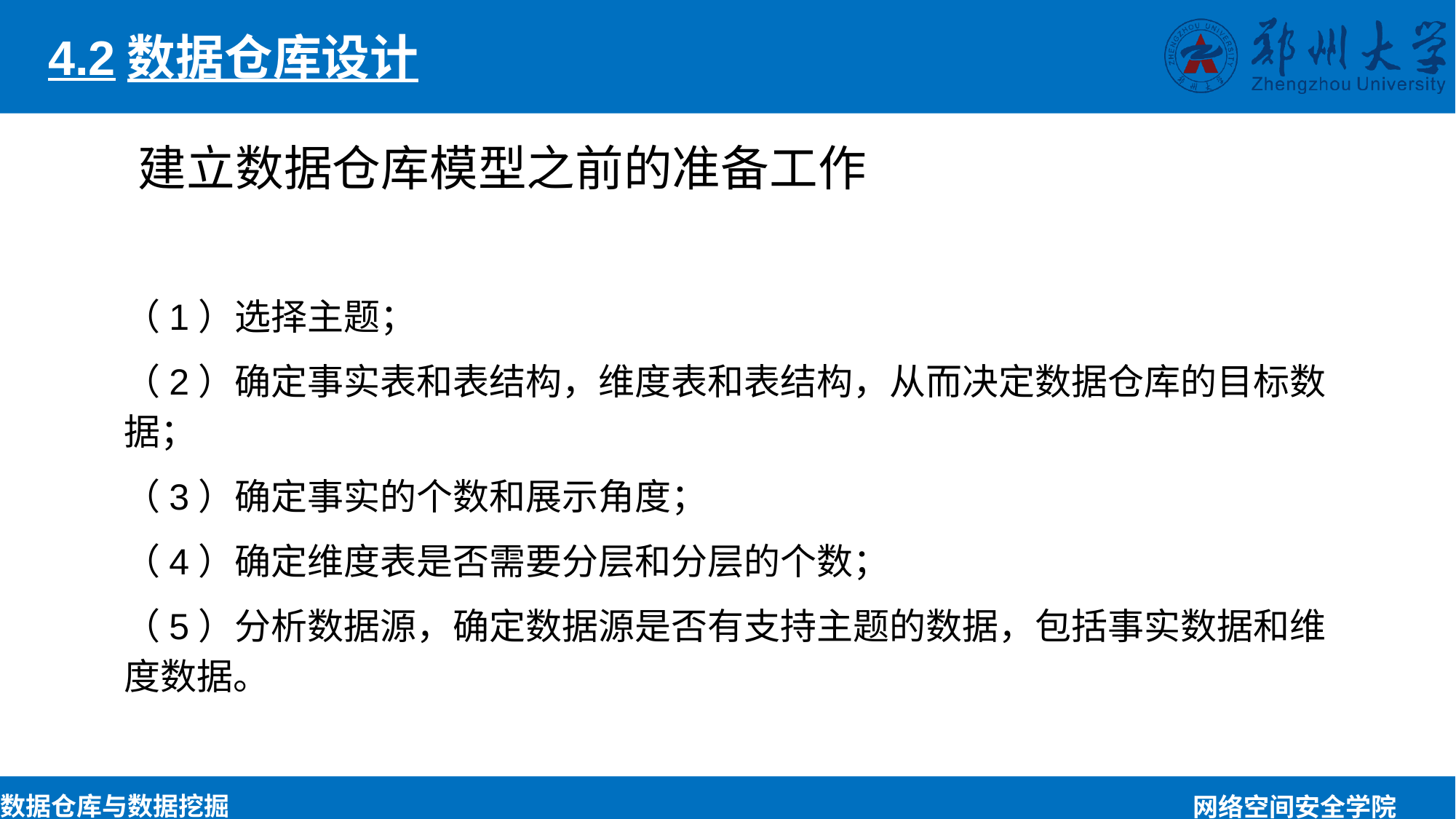

4.2数据仓库设计
建立数据仓库模型之前的准备工作
（1）选择主题；
（2）确定事实表和表结构，维度表和表结构，从而决定数据仓库的目标数据；
（3）确定事实的个数和展示角度；
（4）确定维度表是否需要分层和分层的个数；
（5）分析数据源，确定数据源是否有支持主题的数据，包括事实数据和维度数据。